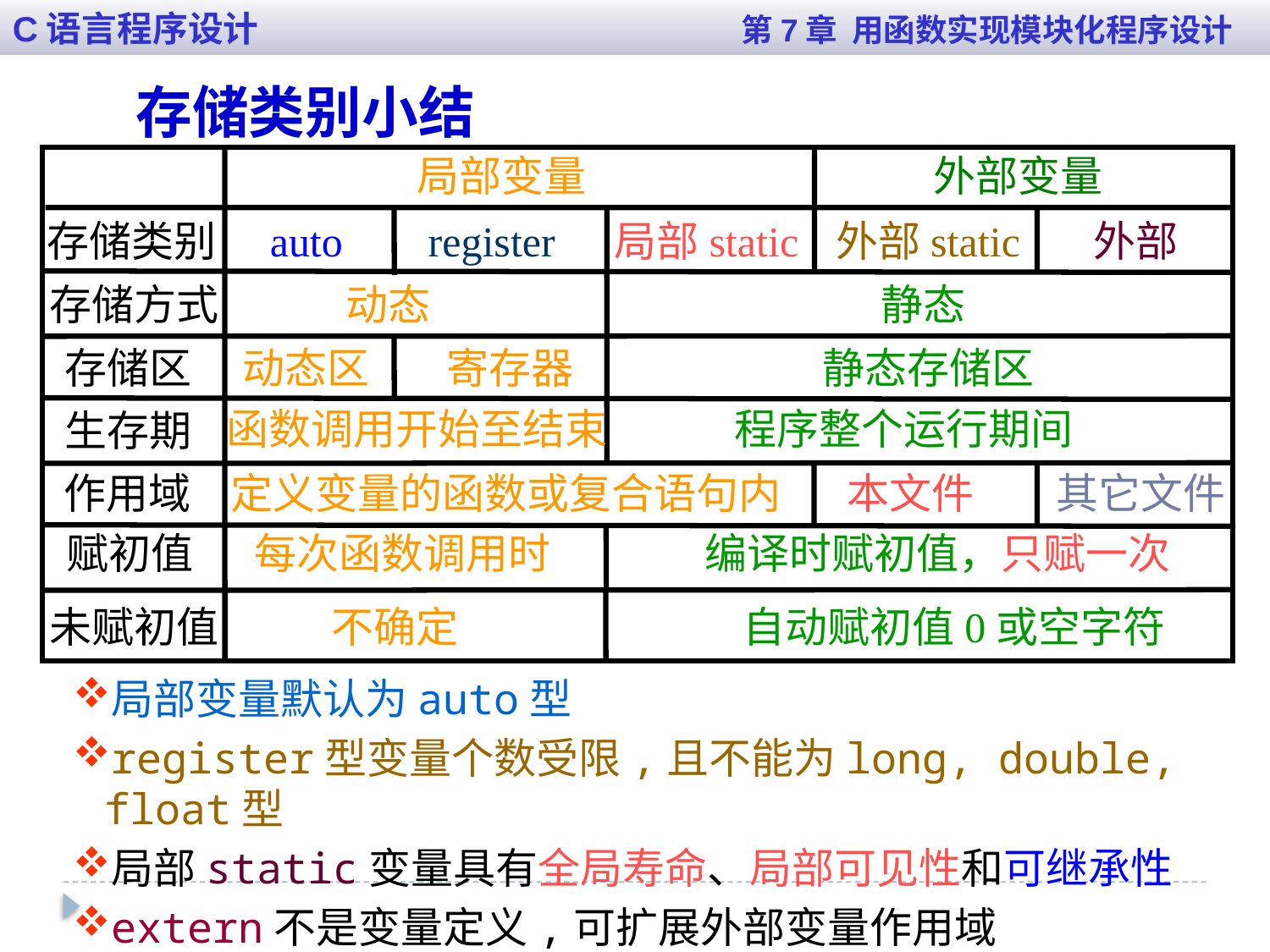

C语言程序设计                                                            第7章  用函数实现模块化程序设计
存储类别小结
局部变量
外部变量

存储类别
auto
register
外部static
外部
局部static
存储方式
动态
静态
存储区
动态区
寄存器
静态存储区
函数调用开始至结束
程序整个运行期间
生存期
作用域
定义变量的函数或复合语句内
本文件
其它文件
赋初值
每次函数调用时
编译时赋初值，只赋一次
未赋初值
不确定
自动赋初值0或空字符
局部变量默认为auto型
register型变量个数受限,且不能为long, double, float型
局部static变量具有全局寿命、局部可见性和可继承性
extern不是变量定义,可扩展外部变量作用域